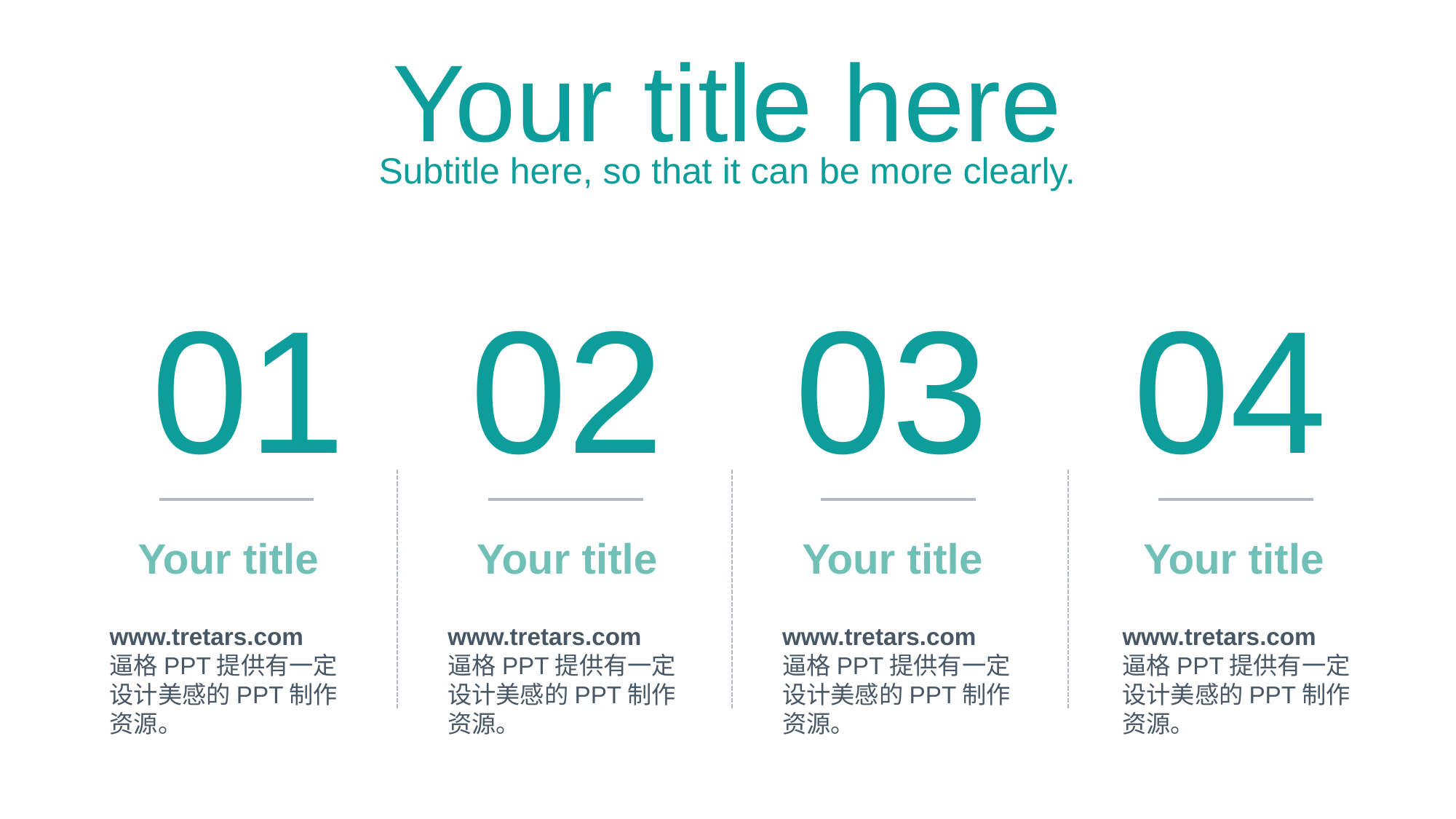

Your title here
Subtitle here, so that it can be more clearly.
01
02
03
04
Your title
Your title
Your title
Your title
www.tretars.com
逼格PPT提供有一定设计美感的PPT制作资源。
www.tretars.com
逼格PPT提供有一定设计美感的PPT制作资源。
www.tretars.com
逼格PPT提供有一定设计美感的PPT制作资源。
www.tretars.com
逼格PPT提供有一定设计美感的PPT制作资源。